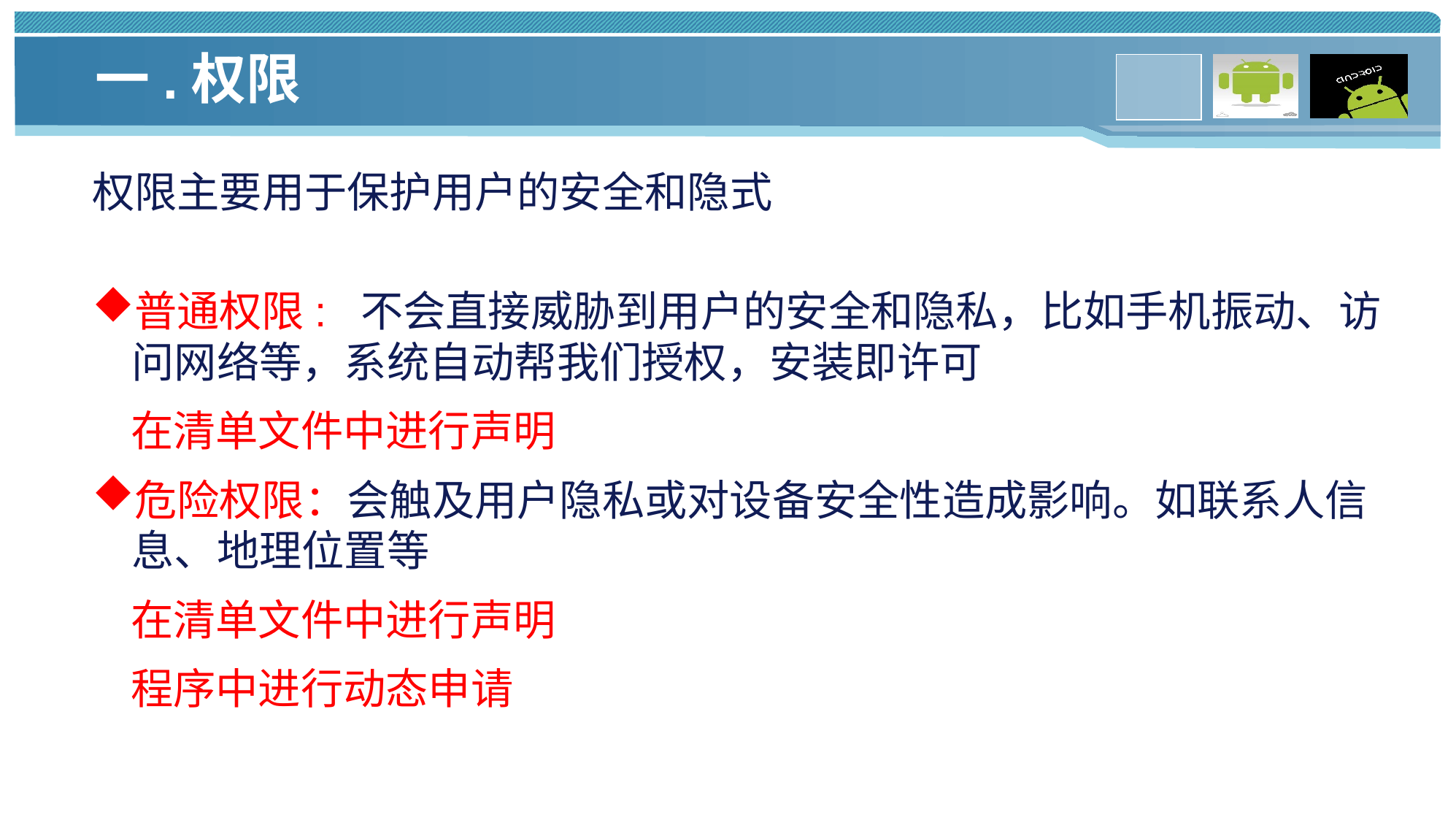

一.权限
权限主要用于保护用户的安全和隐式

普通权限:  不会直接威胁到用户的安全和隐私，比如手机振动、访问网络等，系统自动帮我们授权，安装即许可
   在清单文件中进行声明
危险权限：会触及用户隐私或对设备安全性造成影响。如联系人信息、地理位置等
   在清单文件中进行声明
   程序中进行动态申请